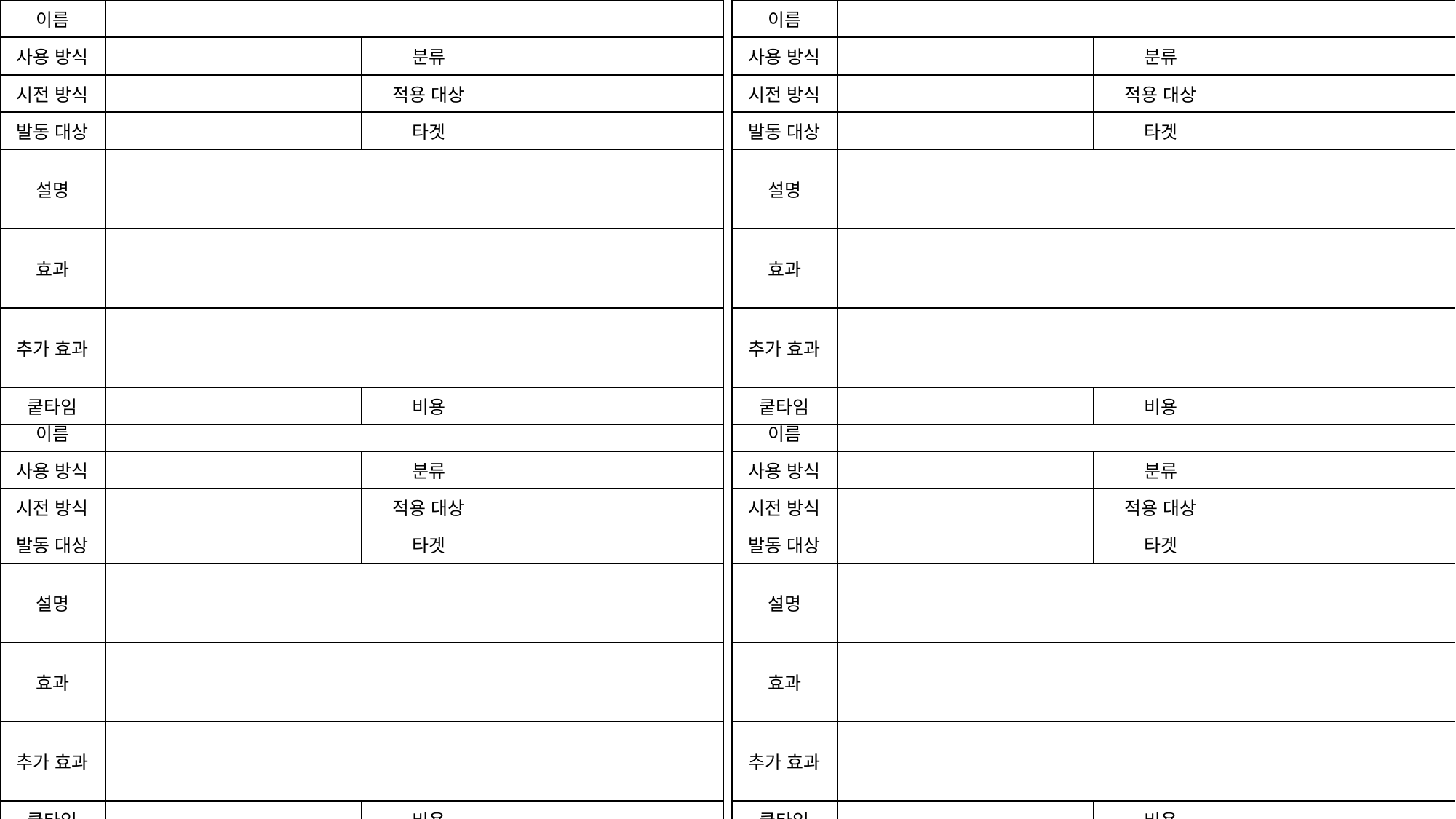

| 이름 |  |  |  |
| --- | --- | --- | --- |
| 사용 방식 |  | 분류 |  |
| 시전 방식 |  | 적용 대상 |  |
| 발동 대상 |  | 타겟 |  |
| 설명 |  |  |  |
| 효과 |  |  |  |
| 추가 효과 |  |  |  |
| 쿹타임 |  | 비용 |  |
| 이름 |  |  |  |
| --- | --- | --- | --- |
| 사용 방식 |  | 분류 |  |
| 시전 방식 |  | 적용 대상 |  |
| 발동 대상 |  | 타겟 |  |
| 설명 |  |  |  |
| 효과 |  |  |  |
| 추가 효과 |  |  |  |
| 쿹타임 |  | 비용 |  |
| 이름 |  |  |  |
| --- | --- | --- | --- |
| 사용 방식 |  | 분류 |  |
| 시전 방식 |  | 적용 대상 |  |
| 발동 대상 |  | 타겟 |  |
| 설명 |  |  |  |
| 효과 |  |  |  |
| 추가 효과 |  |  |  |
| 쿹타임 |  | 비용 |  |
| 이름 |  |  |  |
| --- | --- | --- | --- |
| 사용 방식 |  | 분류 |  |
| 시전 방식 |  | 적용 대상 |  |
| 발동 대상 |  | 타겟 |  |
| 설명 |  |  |  |
| 효과 |  |  |  |
| 추가 효과 |  |  |  |
| 쿹타임 |  | 비용 |  |